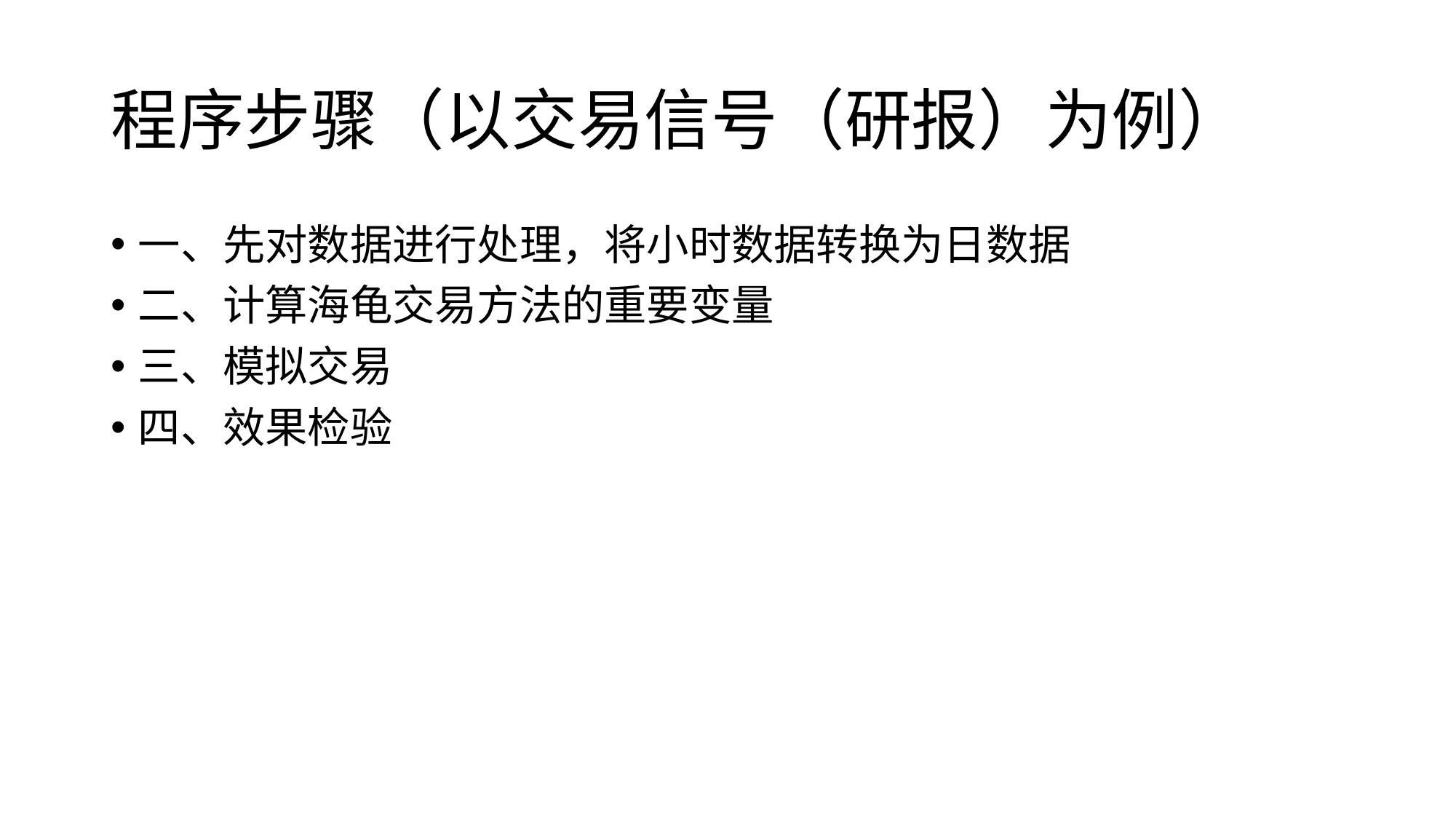

# 程序步骤（以交易信号（研报）为例）
一、先对数据进行处理，将小时数据转换为日数据
二、计算海龟交易方法的重要变量
三、模拟交易
四、效果检验